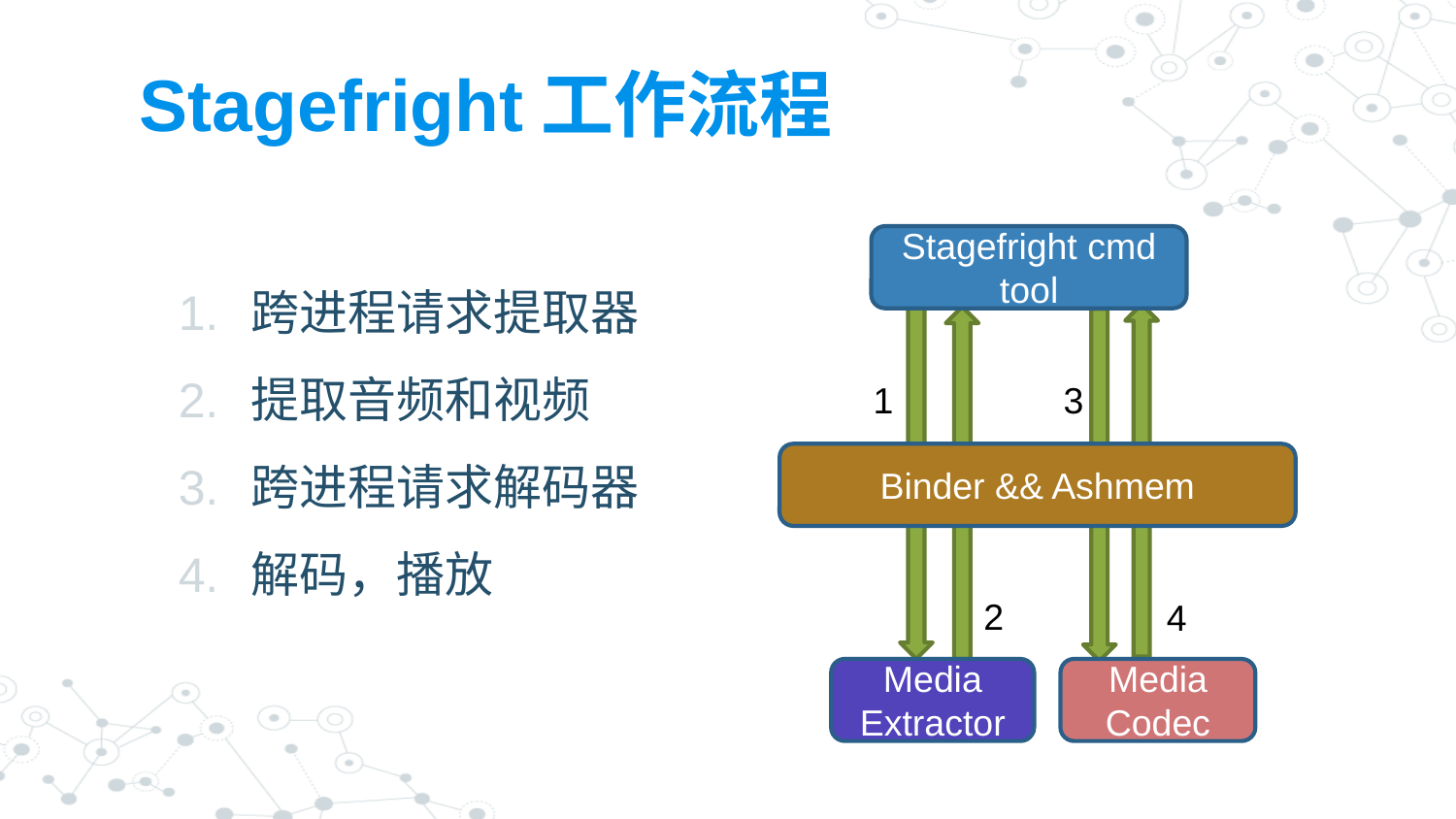

# Stagefright工作流程
Stagefright cmd tool
跨进程请求提取器
提取音频和视频
跨进程请求解码器
解码，播放

1
3
Binder && Ashmem
2
4
Media Codec
Media Extractor